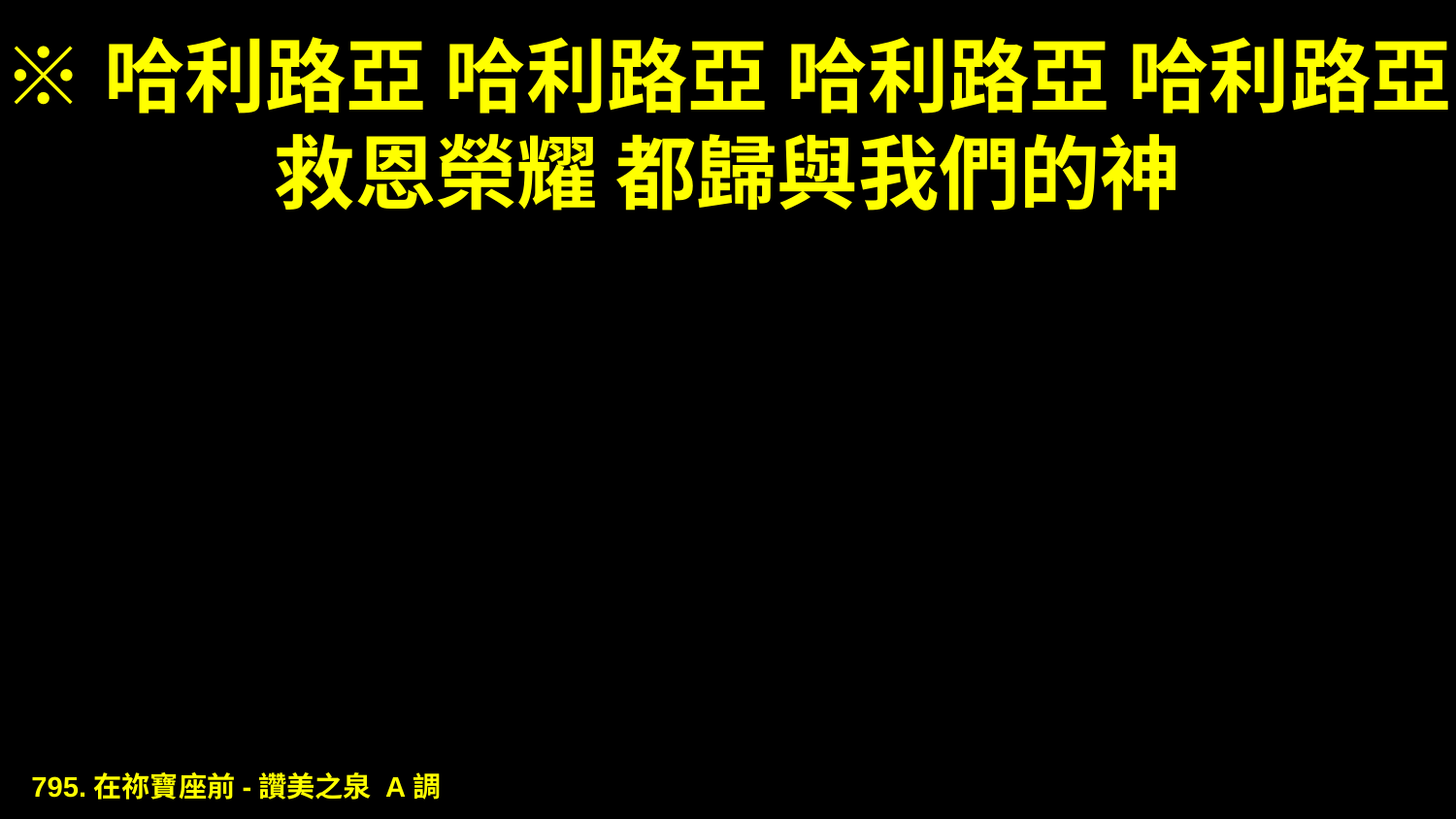

# ※哈利路亞 哈利路亞 哈利路亞 哈利路亞 救恩榮耀 都歸與我們的神
795.在祢寶座前-讚美之泉 A調